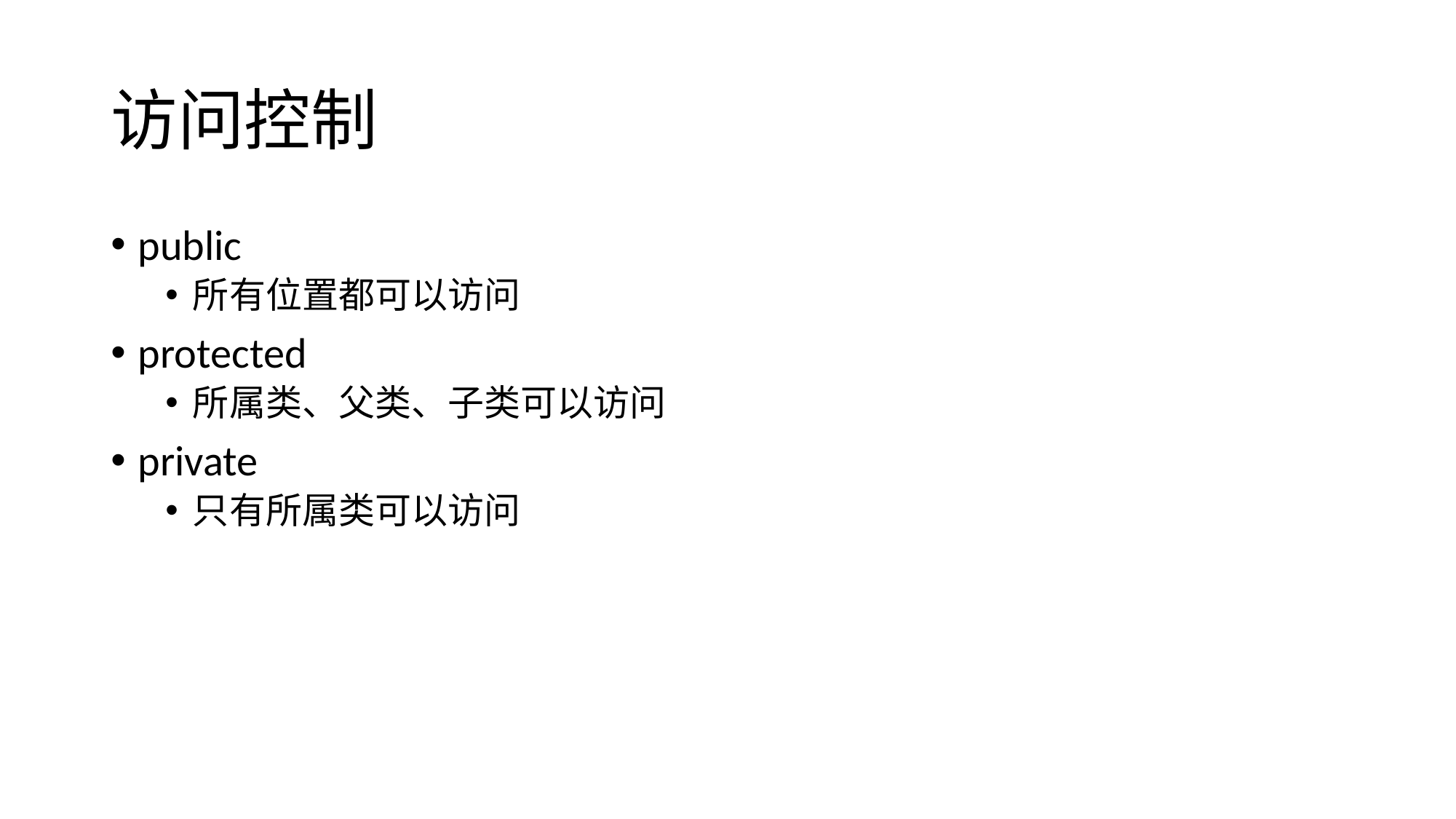

# 访问控制
public
所有位置都可以访问
protected
所属类、父类、子类可以访问
private
只有所属类可以访问